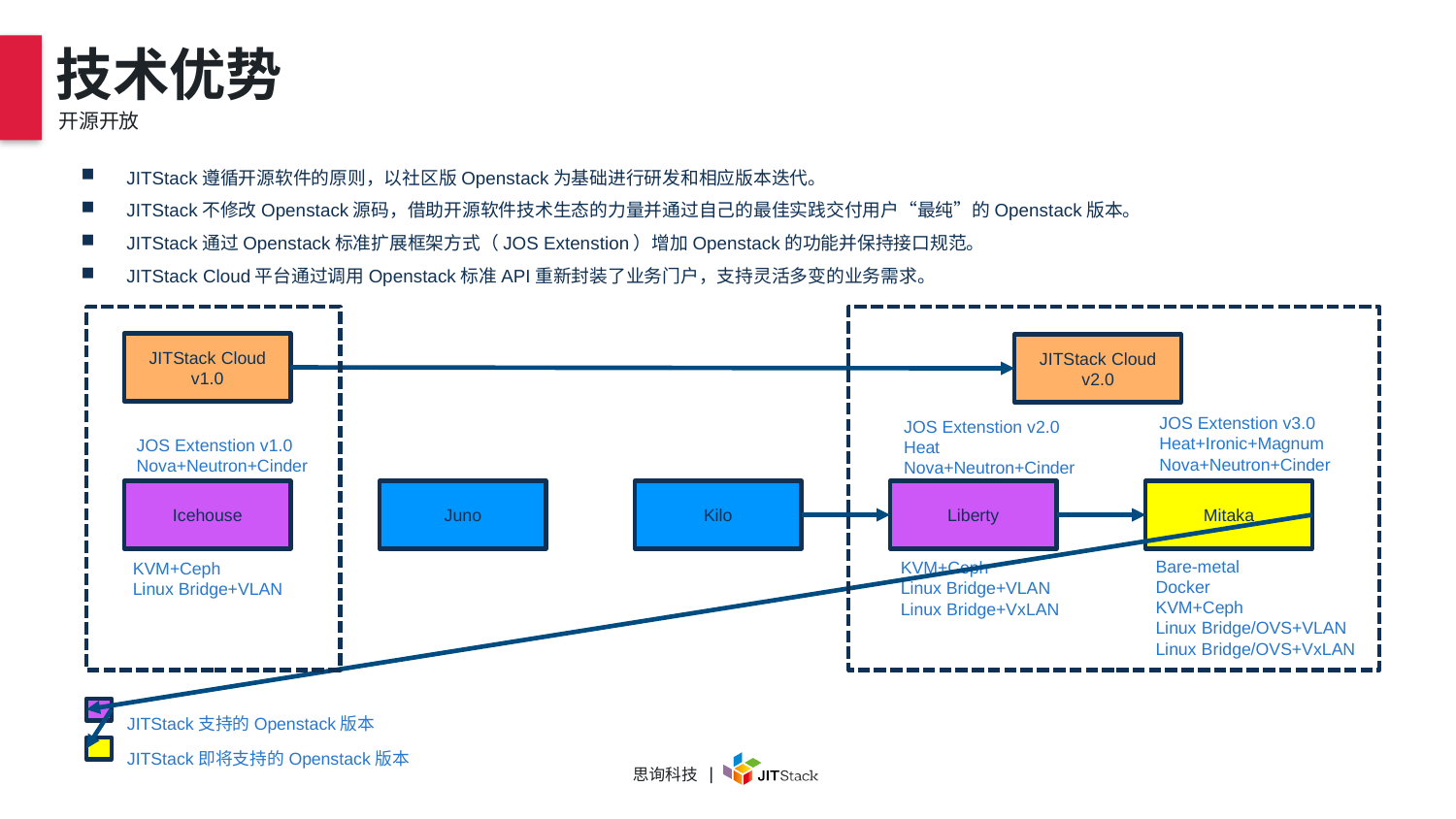

技术优势

开源开放
JITStack遵循开源软件的原则，以社区版Openstack为基础进行研发和相应版本迭代。
JITStack不修改Openstack源码，借助开源软件技术生态的力量并通过自己的最佳实践交付用户“最纯”的Openstack版本。
JITStack通过Openstack标准扩展框架方式（JOS Extenstion）增加Openstack的功能并保持接口规范。
JITStack Cloud平台通过调用Openstack标准API重新封装了业务门户，支持灵活多变的业务需求。

JITStack Cloud
v1.0
JITStack Cloud
v2.0
JOS Extenstion v3.0
Heat+Ironic+Magnum
Nova+Neutron+Cinder
JOS Extenstion v2.0
Heat
Nova+Neutron+Cinder
JOS Extenstion v1.0
Nova+Neutron+Cinder
Icehouse
Juno
Kilo
Liberty
Mitaka
Bare-metal
Docker
KVM+Ceph
Linux Bridge/OVS+VLAN
Linux Bridge/OVS+VxLAN
KVM+Ceph
Linux Bridge+VLAN
Linux Bridge+VxLAN
KVM+Ceph
Linux Bridge+VLAN
JITStack支持的Openstack版本

JITStack即将支持的Openstack版本